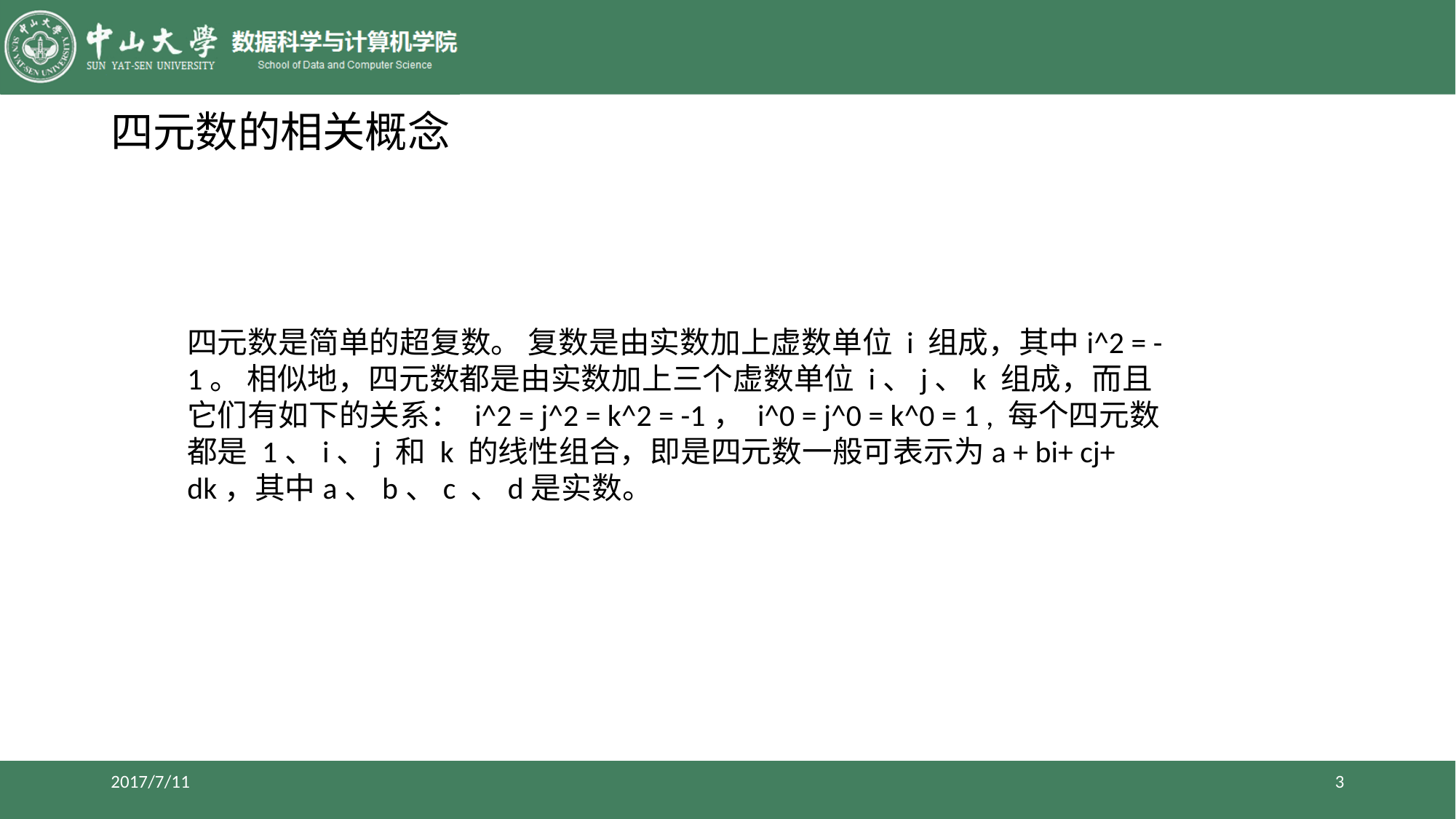

#
四元数的相关概念

四元数是简单的超复数。 复数是由实数加上虚数单位 i 组成，其中i^2 = -1。 相似地，四元数都是由实数加上三个虚数单位 i、j、k 组成，而且它们有如下的关系： i^2 = j^2 = k^2 = -1， i^0 = j^0 = k^0 = 1 , 每个四元数都是 1、i、j 和 k 的线性组合，即是四元数一般可表示为a + bi+ cj+ dk，其中a、b、c 、d是实数。
2017/7/11
3